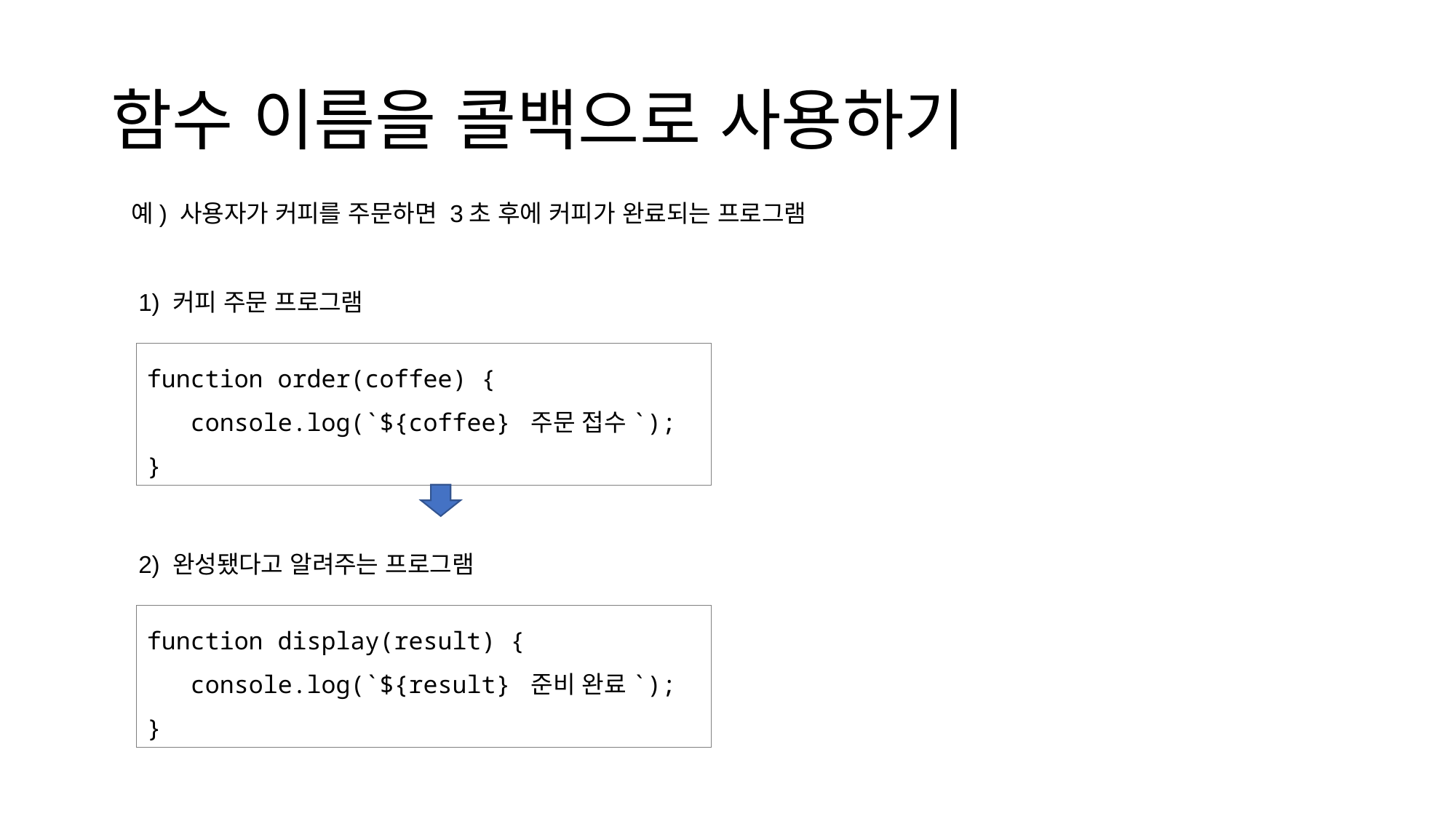

# 함수 이름을 콜백으로 사용하기
예) 사용자가 커피를 주문하면 3초 후에 커피가 완료되는 프로그램
1) 커피 주문 프로그램
function order(coffee) {
   console.log(`${coffee} 주문 접수`);
}

2) 완성됐다고 알려주는 프로그램
function display(result) {
   console.log(`${result} 준비 완료`);
}